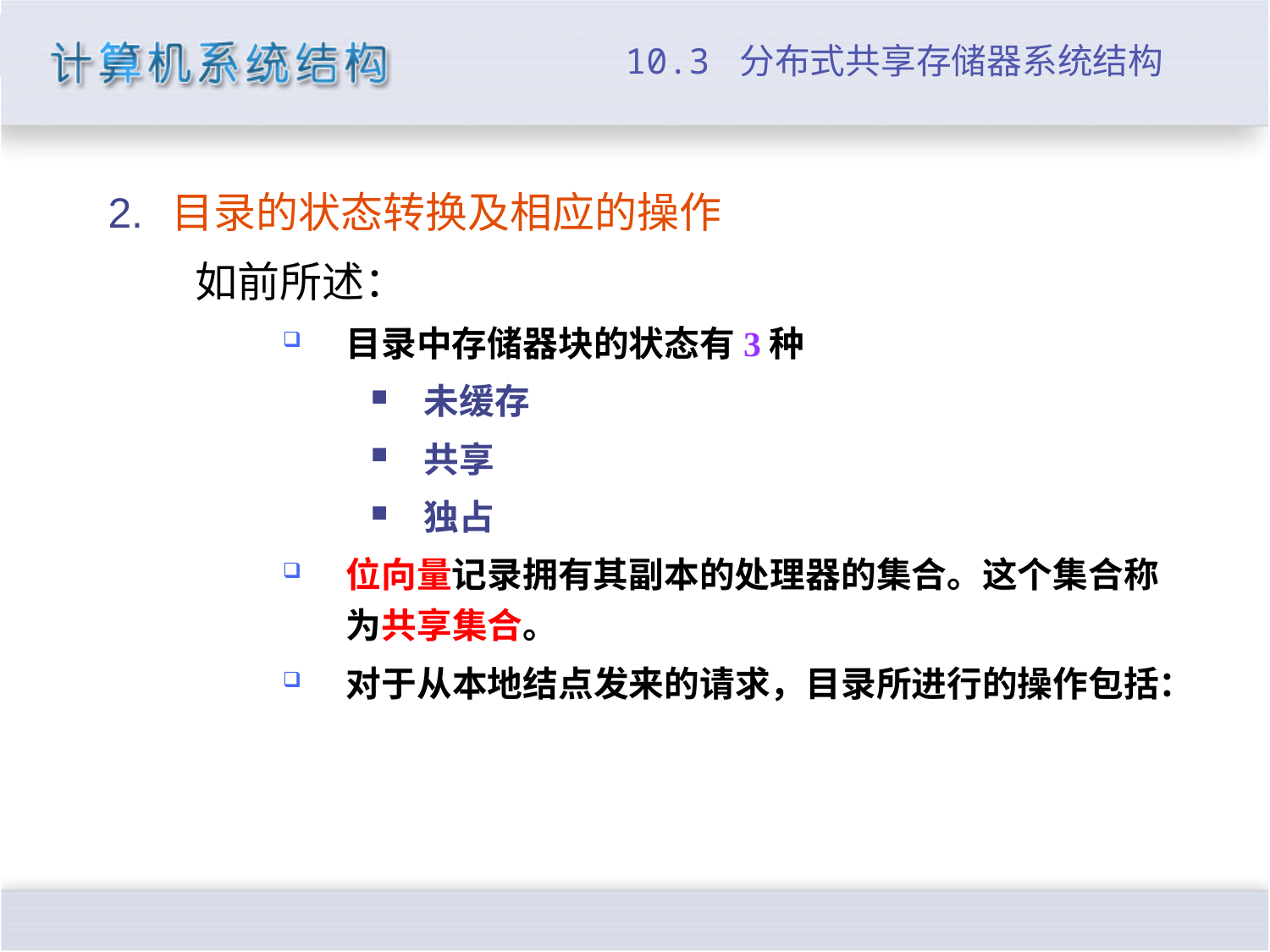

# 10.3 分布式共享存储器系统结构
目录的状态转换及相应的操作
如前所述：
目录中存储器块的状态有3种
未缓存
共享
独占
位向量记录拥有其副本的处理器的集合。这个集合称为共享集合。
对于从本地结点发来的请求，目录所进行的操作包括：